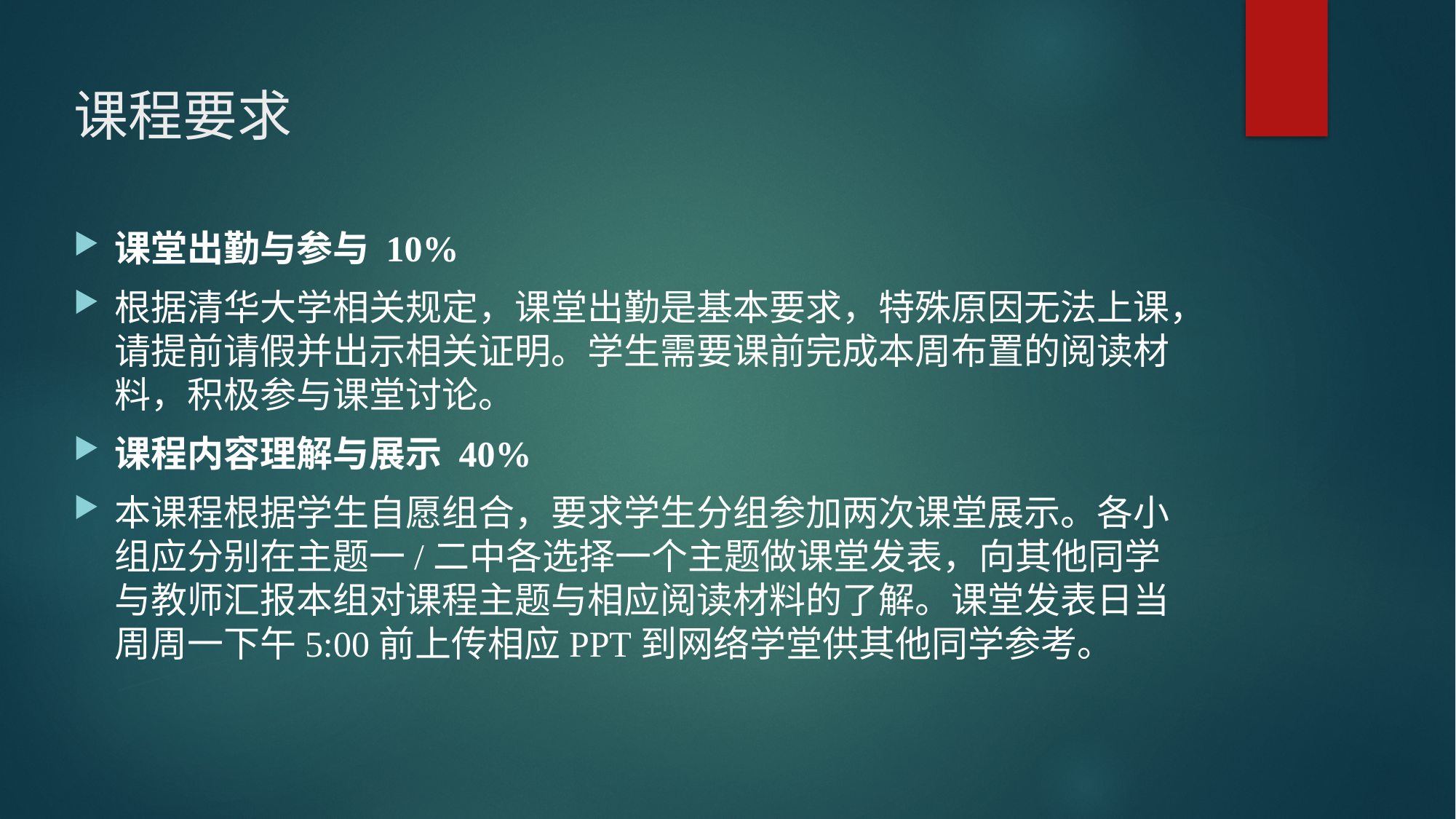

# 课程要求
课堂出勤与参与 10%
根据清华大学相关规定，课堂出勤是基本要求，特殊原因无法上课，请提前请假并出示相关证明。学生需要课前完成本周布置的阅读材料，积极参与课堂讨论。
课程内容理解与展示 40%
本课程根据学生自愿组合，要求学生分组参加两次课堂展示。各小组应分别在主题一/二中各选择一个主题做课堂发表，向其他同学与教师汇报本组对课程主题与相应阅读材料的了解。课堂发表日当周周一下午5:00前上传相应PPT到网络学堂供其他同学参考。